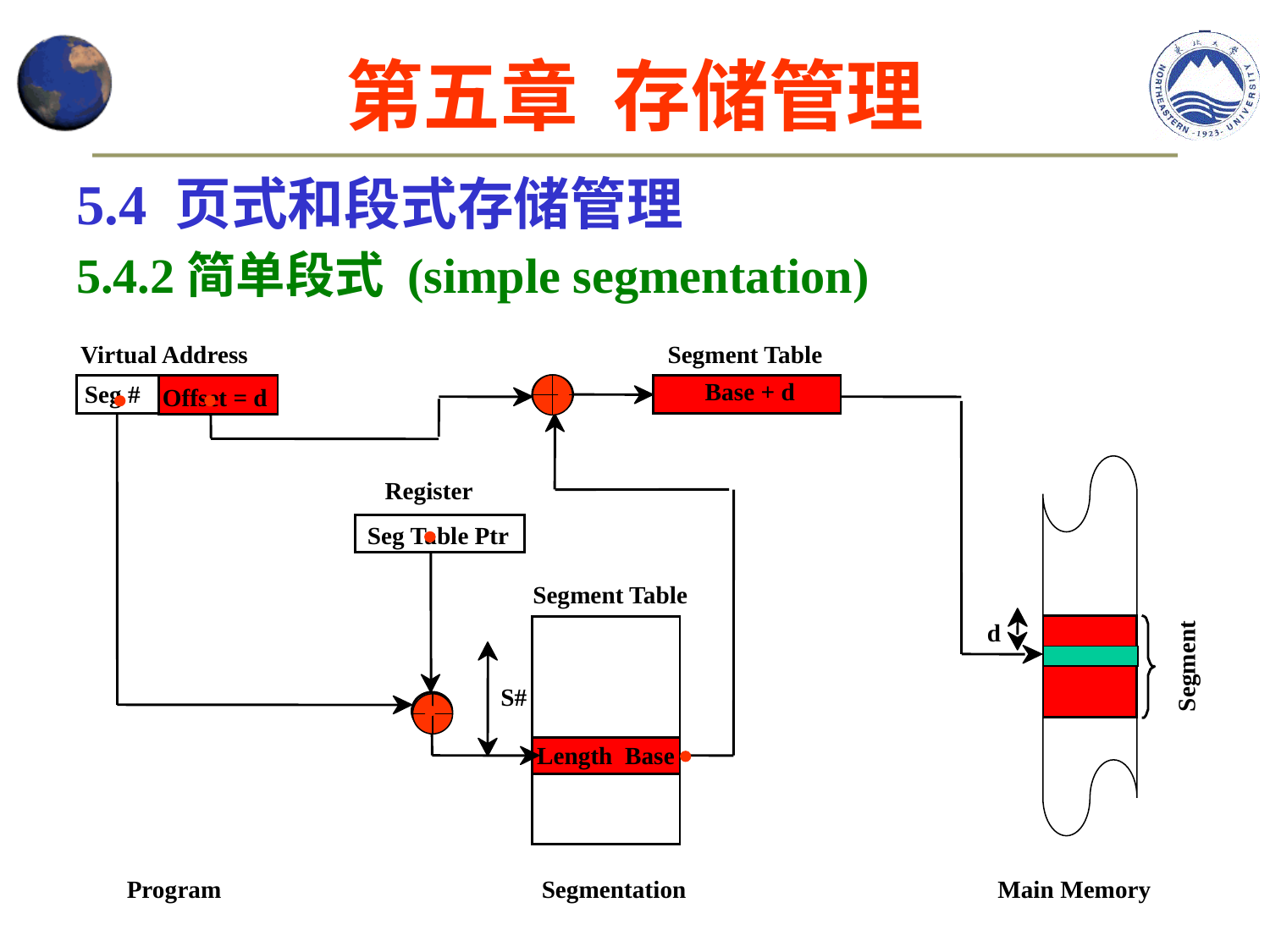

第五章  存储管理
5.4 页式和段式存储管理
5.4.2简单段式 (simple segmentation)
Virtual Address
Segment Table

Base + d
Seg #
Offset = d
+

Register

Seg Table Ptr

Segment Table

Segment

d

S#

+

Length  Base

Program
Segmentation
Main Memory